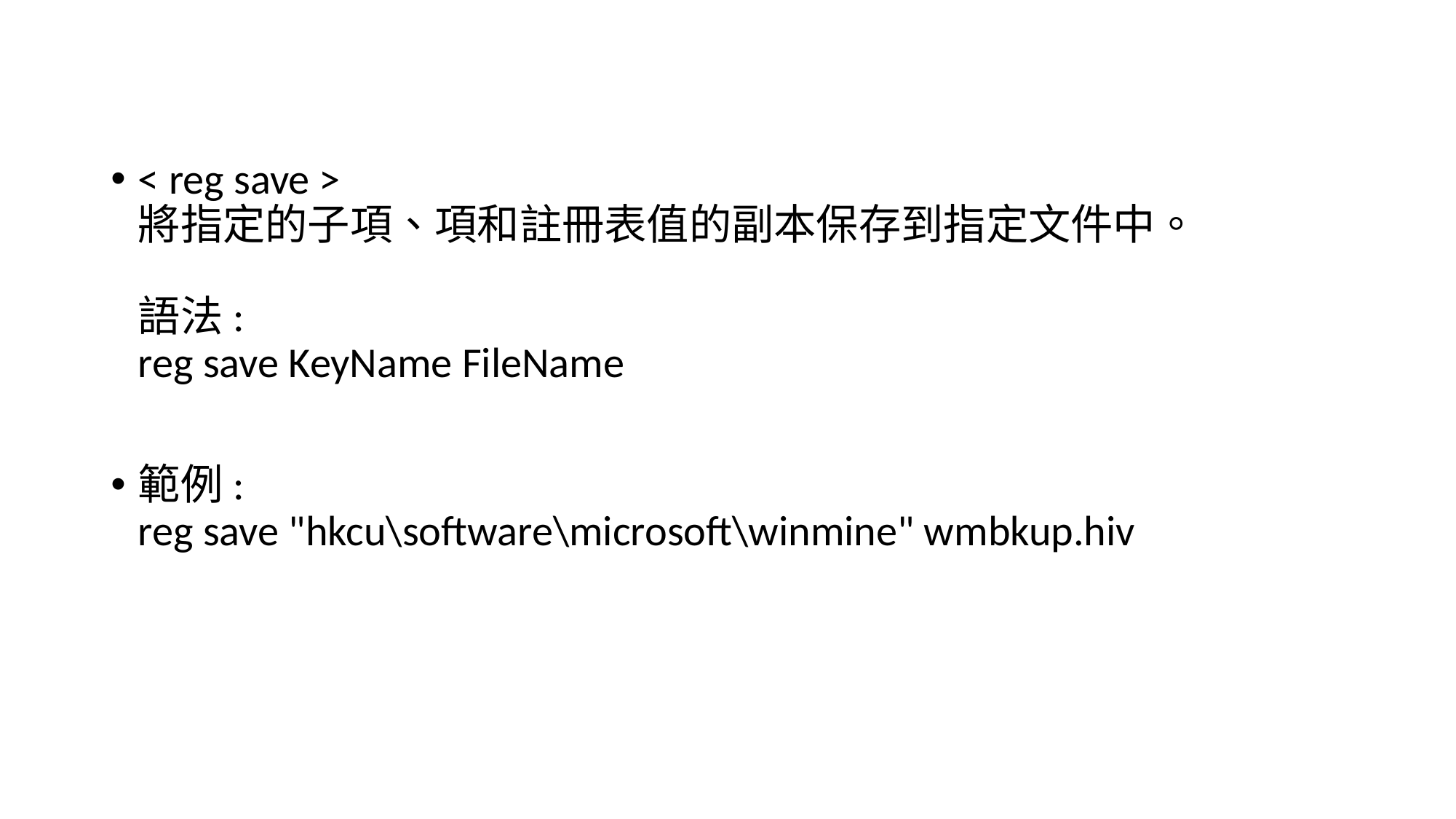

< reg save >
將指定的子項、項和註冊表值的副本保存到指定文件中。
語法:
reg save KeyName FileName

範例:
reg save "hkcu\software\microsoft\winmine" wmbkup.hiv